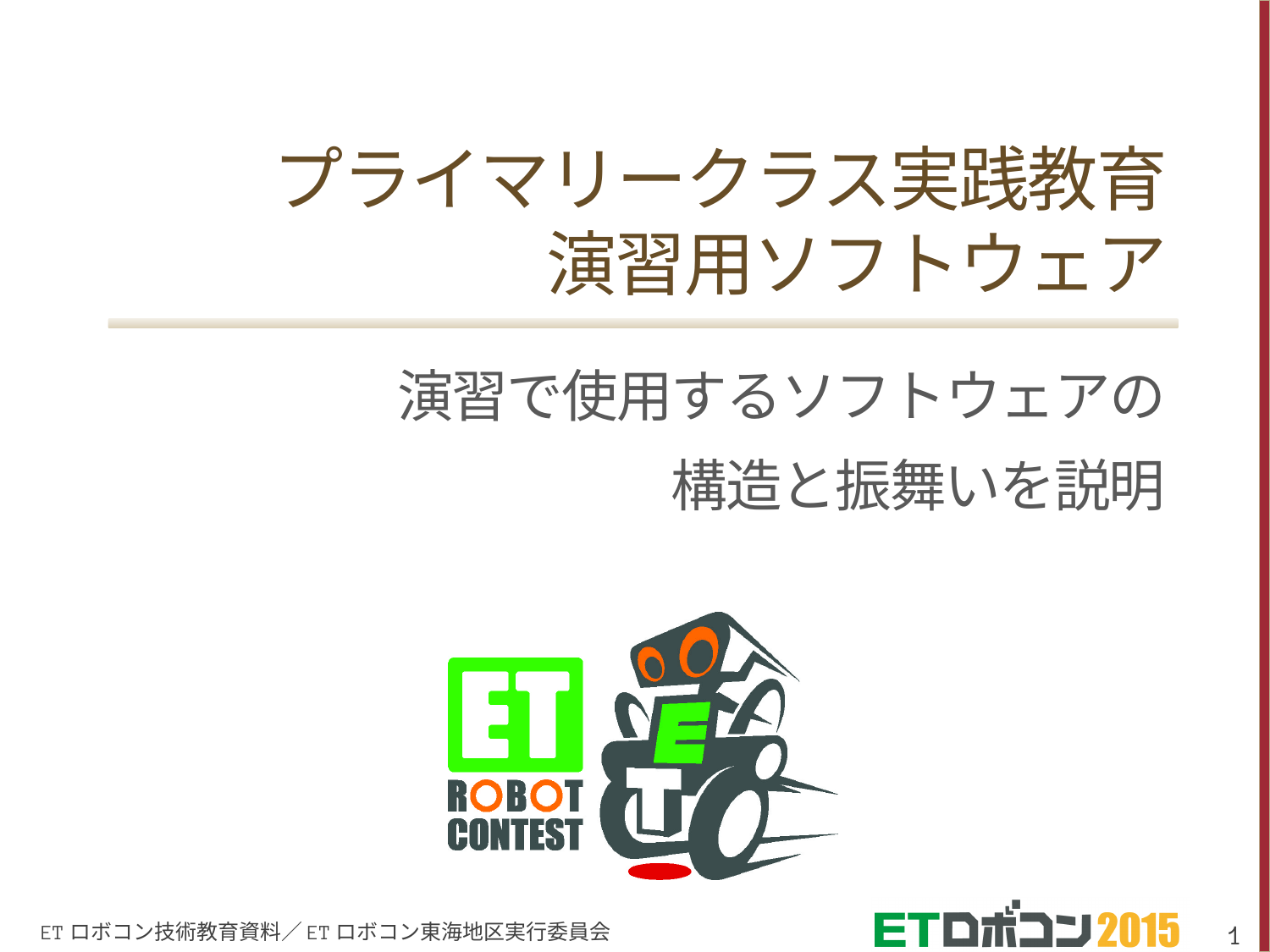

# プライマリークラス実践教育 演習用ソフトウェア
演習で使用するソフトウェアの
構造と振舞いを説明
ETロボコン技術教育資料／ETロボコン東海地区実行委員会
1